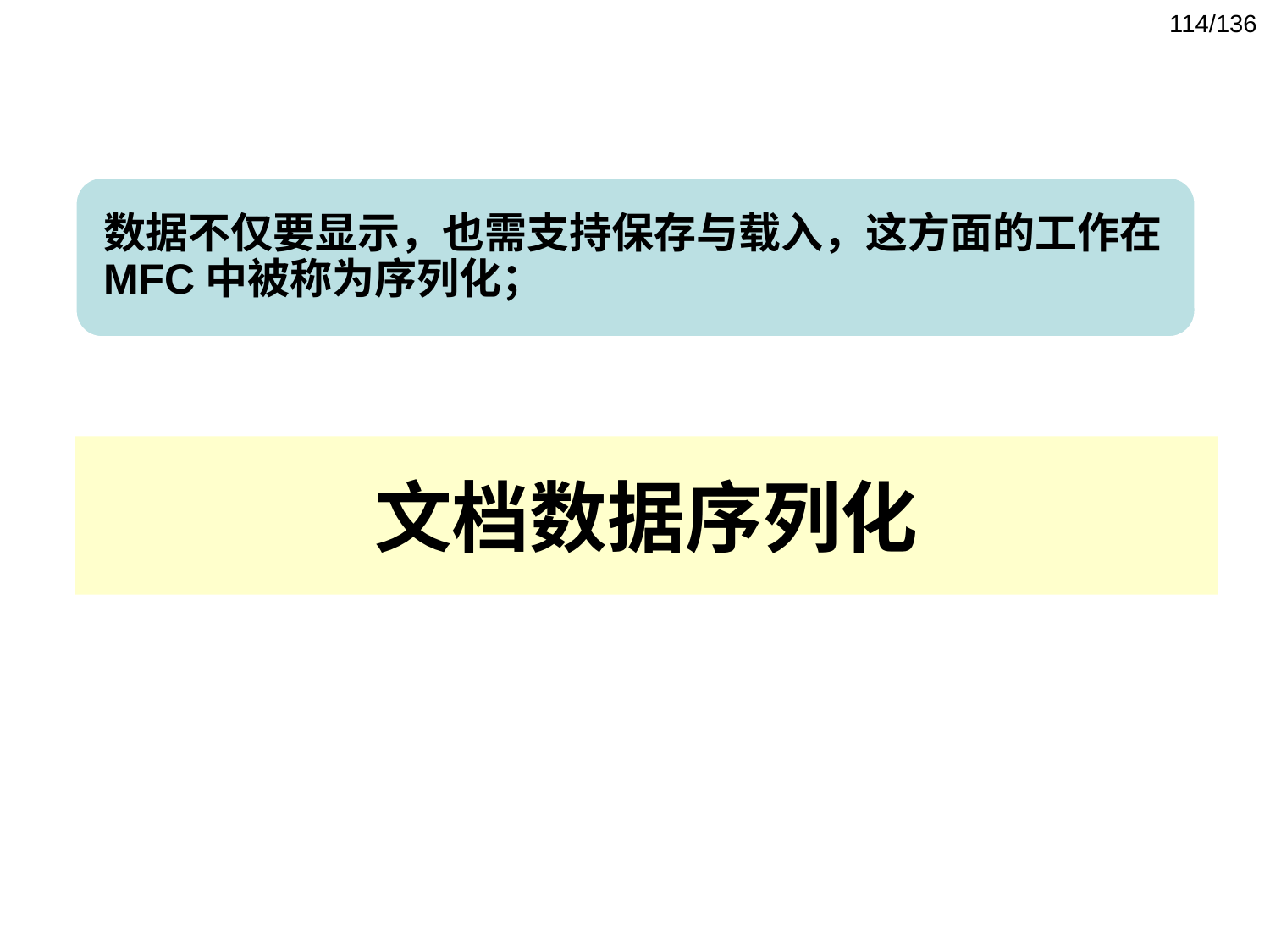

114/136
数据不仅要显示，也需支持保存与载入，这方面的工作在MFC中被称为序列化；
# 文档数据序列化